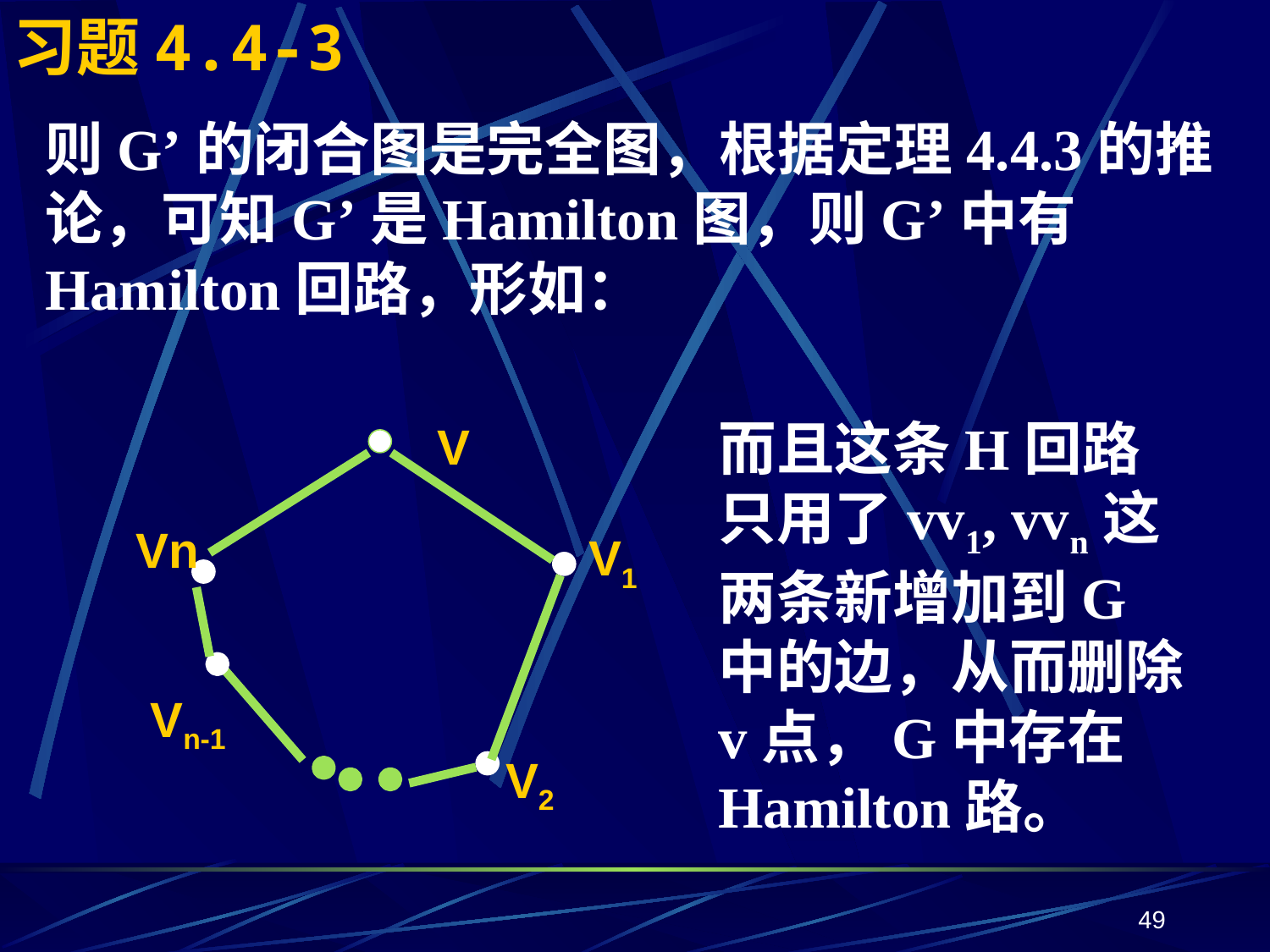

# 习题4.4-3
则G’的闭合图是完全图，根据定理4.4.3的推
论，可知G’是Hamilton图，则G’中有Hamilton回路，形如：

V

Vn
V1

Vn-1

V2

而且这条H回路只用了vv1, vvn这两条新增加到G中的边，从而删除v点，G中存在Hamilton路。

49